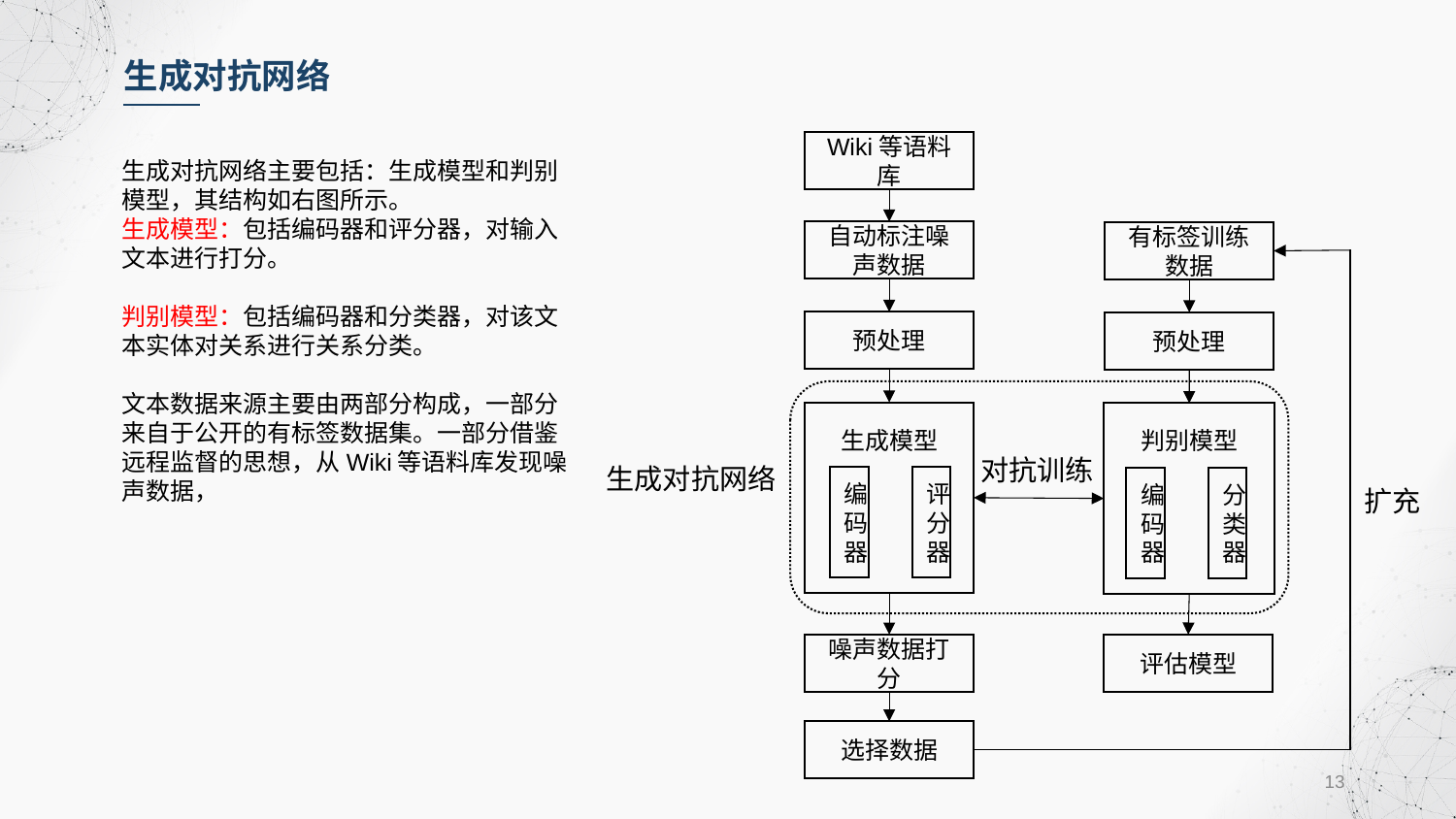

生成对抗网络
Wiki等语料库
生成对抗网络主要包括：生成模型和判别模型，其结构如右图所示。
生成模型：包括编码器和评分器，对输入文本进行打分。

判别模型：包括编码器和分类器，对该文本实体对关系进行关系分类。

文本数据来源主要由两部分构成，一部分来自于公开的有标签数据集。一部分借鉴远程监督的思想，从Wiki等语料库发现噪声数据，
自动标注噪声数据
有标签训练数据
预处理
预处理

生成模型

判别模型

对抗训练
生成对抗网络
编码器
评分器
编码器
分类器
扩充
噪声数据打分
评估模型
选择数据
13